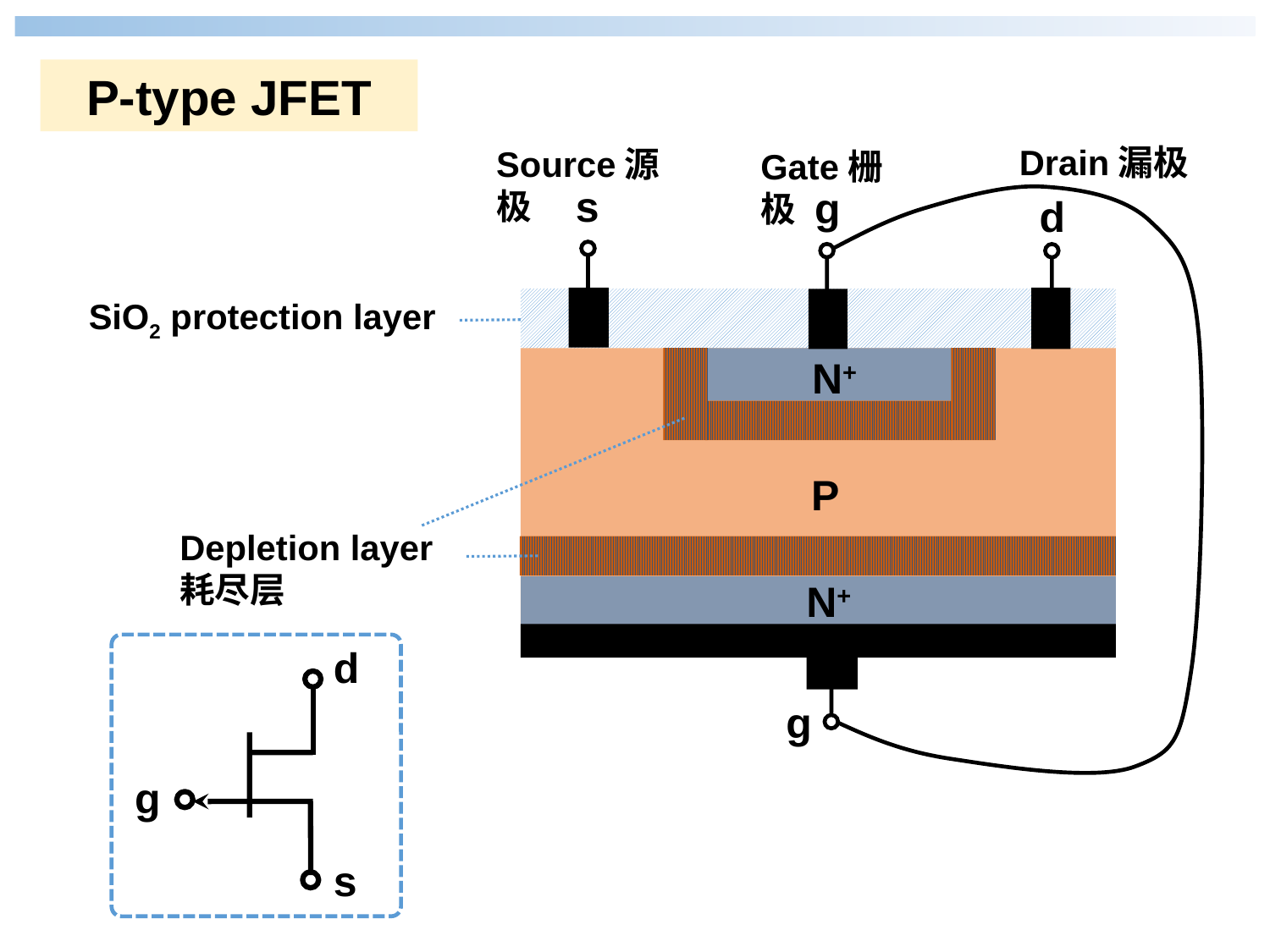

P-type JFET
Drain漏极
Source源极
Gate栅极
s
g
d

N+

P
N+

g

SiO2 protection layer
Depletion layer耗尽层

d

g
s